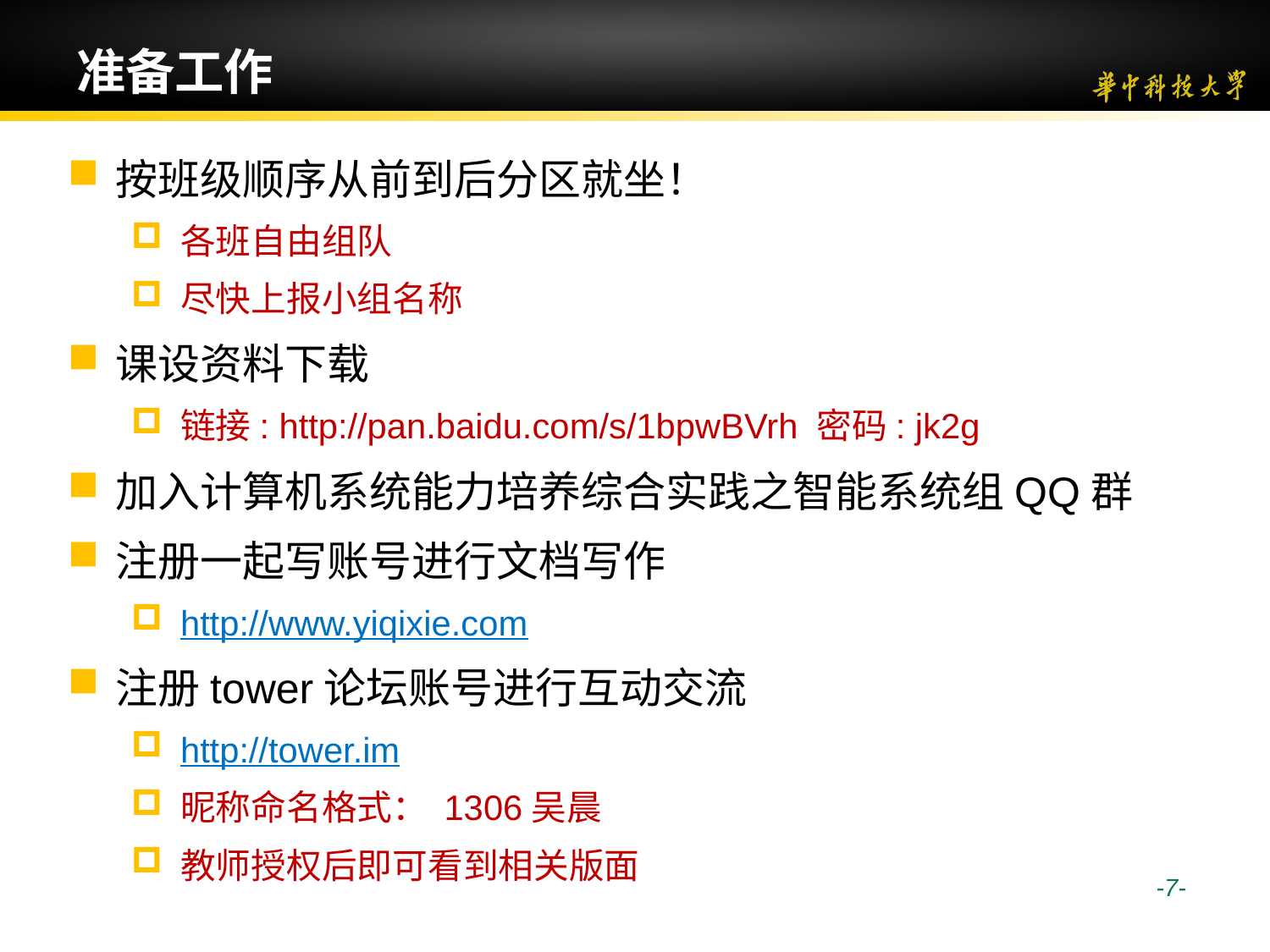

# 准备工作
按班级顺序从前到后分区就坐！
各班自由组队
尽快上报小组名称
课设资料下载
链接: http://pan.baidu.com/s/1bpwBVrh 密码: jk2g
加入计算机系统能力培养综合实践之智能系统组QQ群
注册一起写账号进行文档写作
http://www.yiqixie.com
注册tower论坛账号进行互动交流
http://tower.im
昵称命名格式： 1306吴晨
教师授权后即可看到相关版面
 -7-